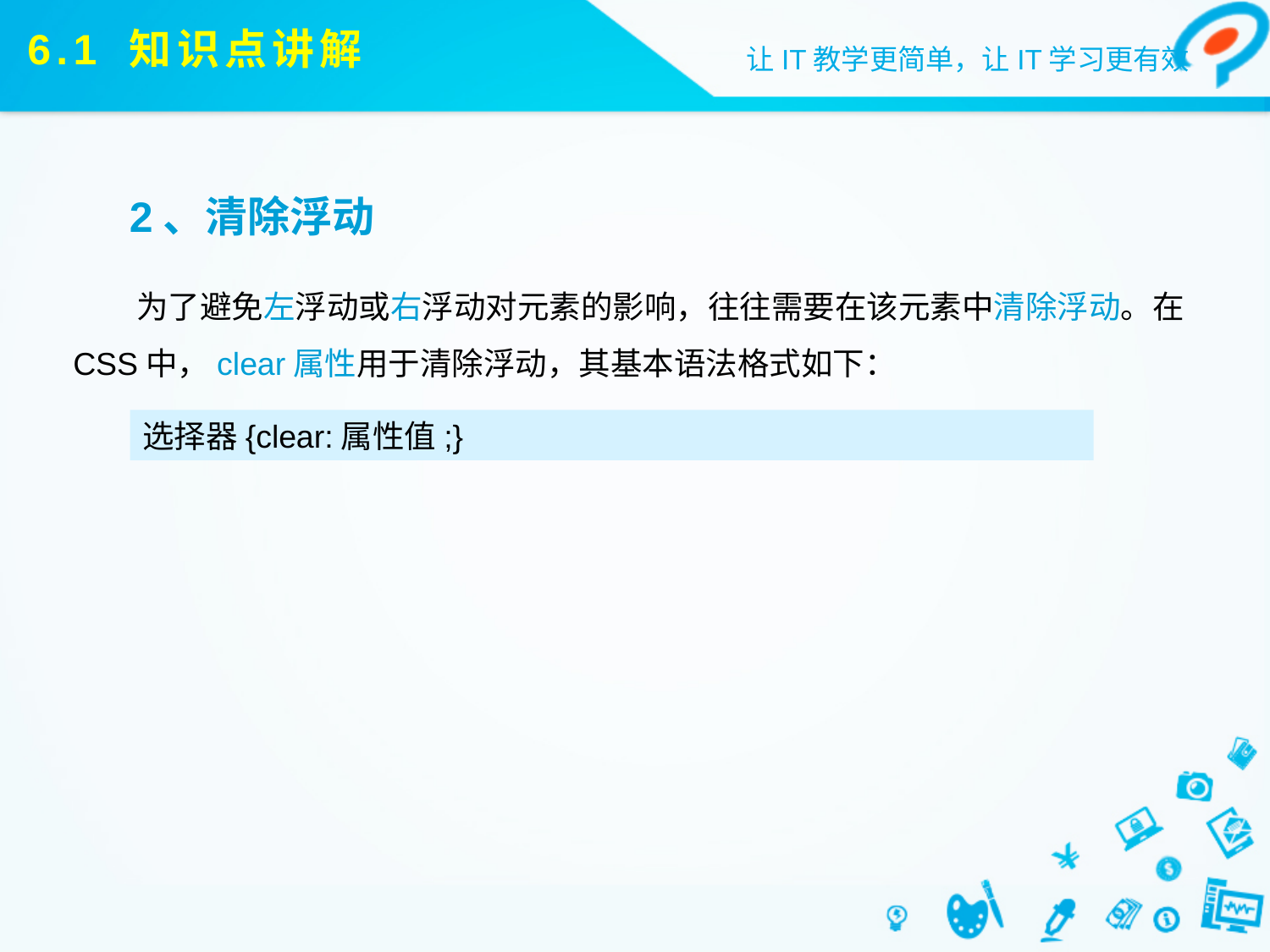

# 6.1 知识点讲解
2、清除浮动
为了避免左浮动或右浮动对元素的影响，往往需要在该元素中清除浮动。在CSS中，clear属性用于清除浮动，其基本语法格式如下：
选择器{clear:属性值;}